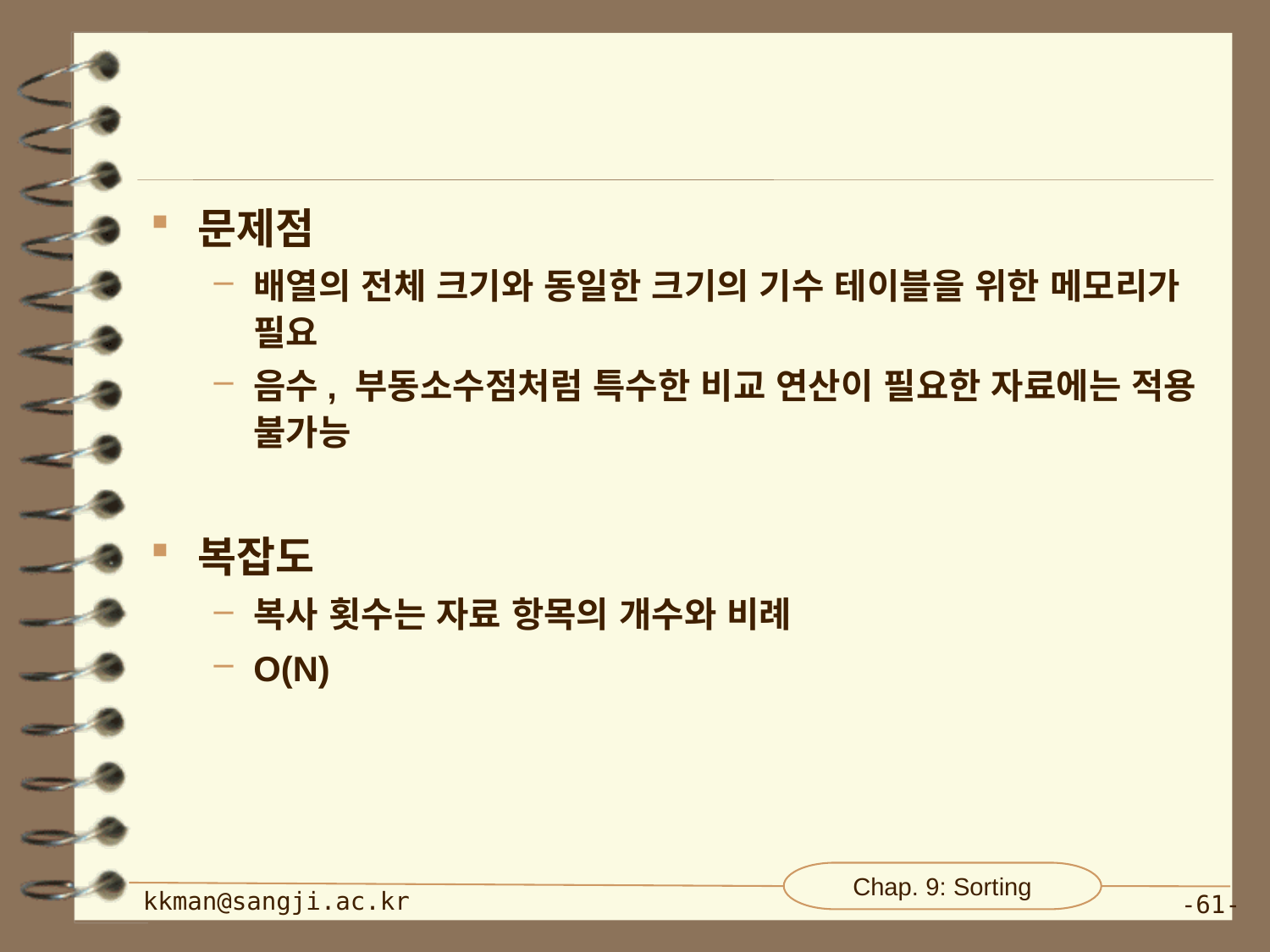

#
문제점
배열의 전체 크기와 동일한 크기의 기수 테이블을 위한 메모리가 필요
음수, 부동소수점처럼 특수한 비교 연산이 필요한 자료에는 적용 불가능

복잡도
복사 횟수는 자료 항목의 개수와 비례
O(N)